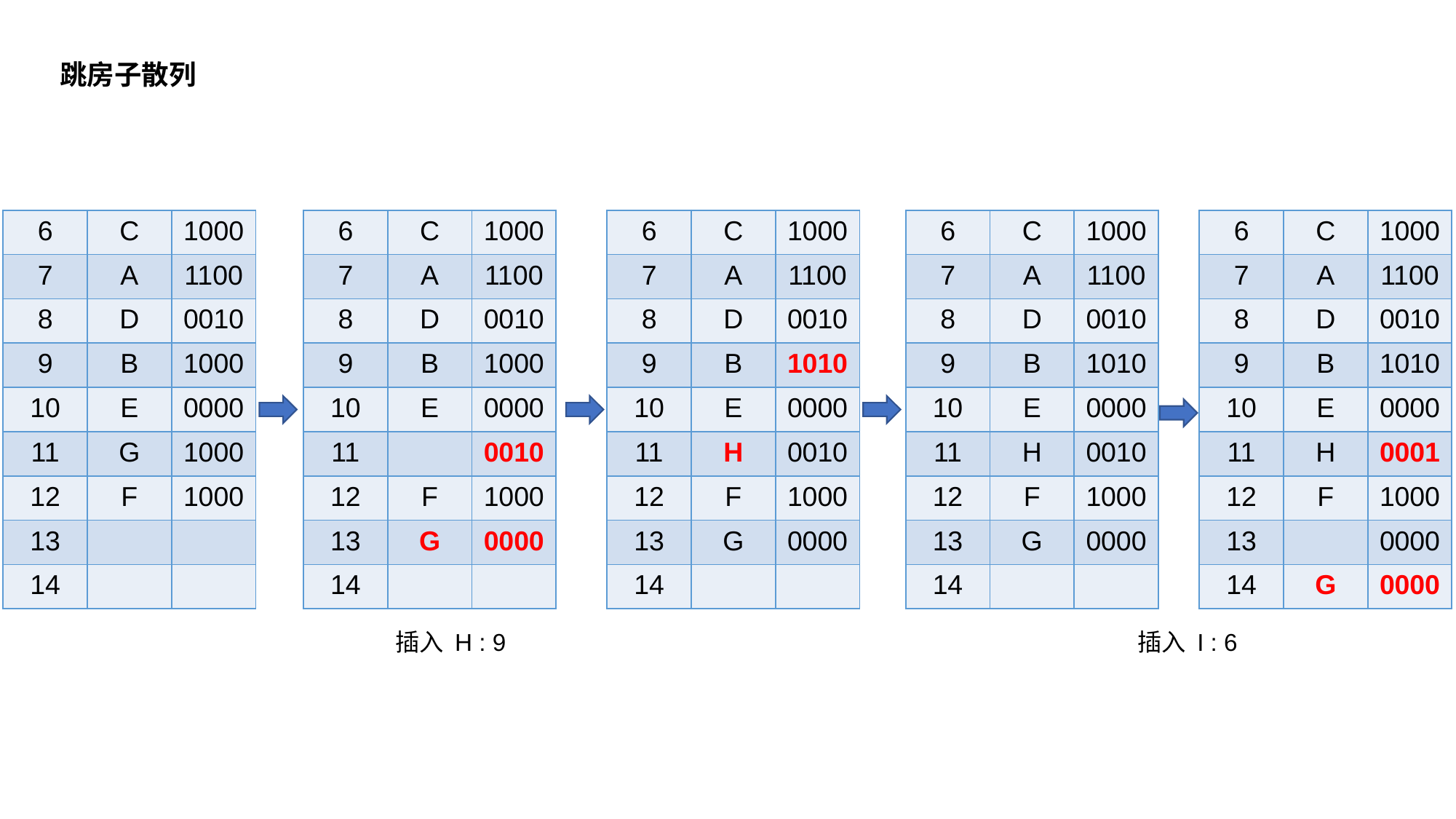

跳房子散列
| 6 | C | 1000 |
| --- | --- | --- |
| 7 | A | 1100 |
| 8 | D | 0010 |
| 9 | B | 1000 |
| 10 | E | 0000 |
| 11 | G | 1000 |
| 12 | F | 1000 |
| 13 |  |  |
| 14 |  |  |
| 6 | C | 1000 |
| --- | --- | --- |
| 7 | A | 1100 |
| 8 | D | 0010 |
| 9 | B | 1000 |
| 10 | E | 0000 |
| 11 |  | 0010 |
| 12 | F | 1000 |
| 13 | G | 0000 |
| 14 |  |  |
| 6 | C | 1000 |
| --- | --- | --- |
| 7 | A | 1100 |
| 8 | D | 0010 |
| 9 | B | 1010 |
| 10 | E | 0000 |
| 11 | H | 0010 |
| 12 | F | 1000 |
| 13 | G | 0000 |
| 14 |  |  |
| 6 | C | 1000 |
| --- | --- | --- |
| 7 | A | 1100 |
| 8 | D | 0010 |
| 9 | B | 1010 |
| 10 | E | 0000 |
| 11 | H | 0010 |
| 12 | F | 1000 |
| 13 | G | 0000 |
| 14 |  |  |
| 6 | C | 1000 |
| --- | --- | --- |
| 7 | A | 1100 |
| 8 | D | 0010 |
| 9 | B | 1010 |
| 10 | E | 0000 |
| 11 | H | 0001 |
| 12 | F | 1000 |
| 13 |  | 0000 |
| 14 | G | 0000 |

插入 H : 9
插入 I : 6